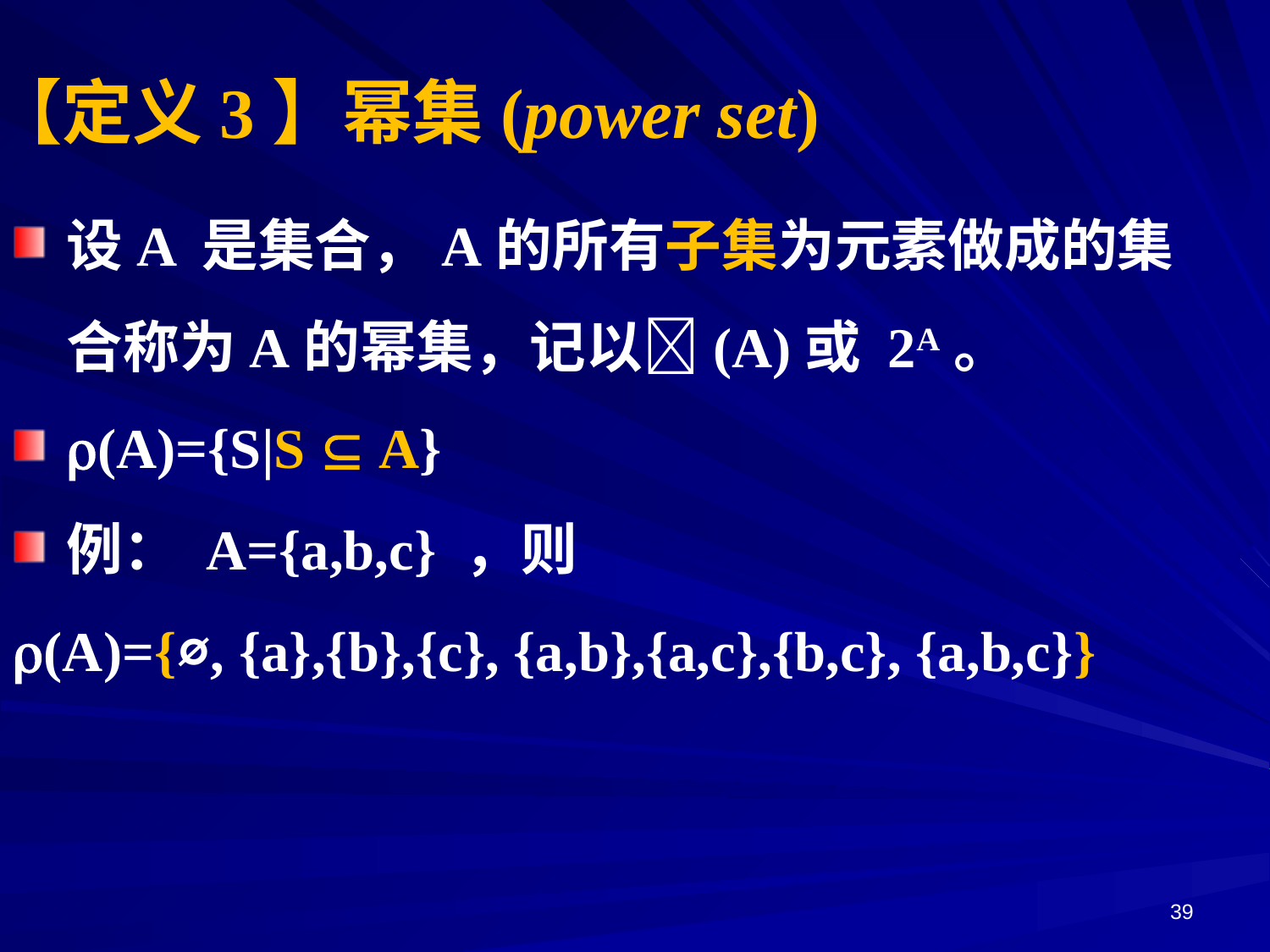

【定义3】幂集(power set)
设A 是集合，A的所有子集为元素做成的集合称为A的幂集，记以ρ(A)或 2A。
ρ(A)={S|S ⊆ A}
例： A={a,b,c} ，则
ρ(A)={∅, {a},{b},{c}, {a,b},{a,c},{b,c}, {a,b,c}}
39